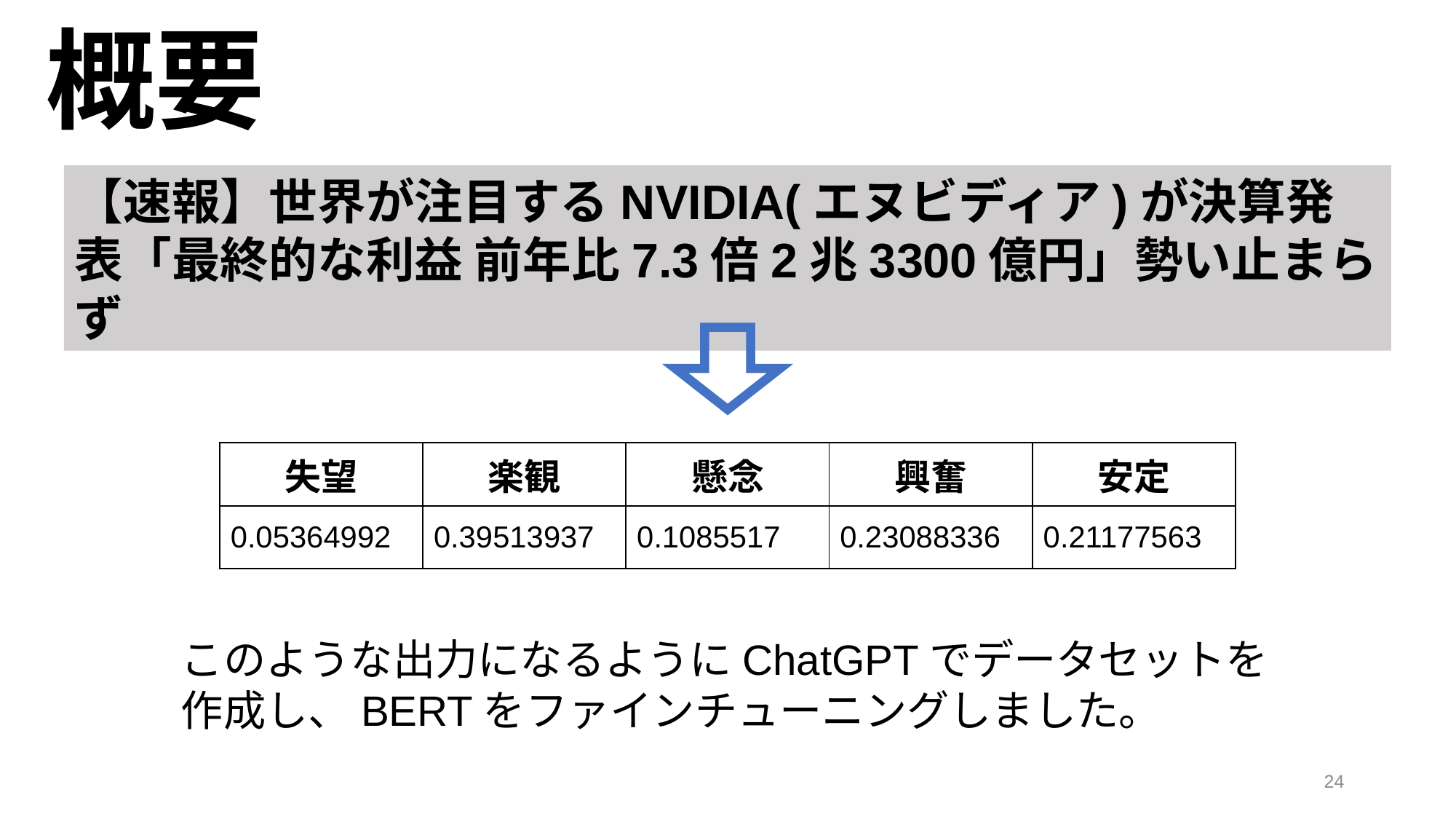

概要
【速報】世界が注目するNVIDIA(エヌビディア)が決算発表「最終的な利益 前年比7.3倍2兆3300億円」勢い止まらず

| 失望 | 楽観 | 懸念 | 興奮 | 安定 |
| --- | --- | --- | --- | --- |
| 0.05364992 | 0.39513937 | 0.1085517 | 0.23088336 | 0.21177563 |
このような出力になるようにChatGPTでデータセットを作成し、BERTをファインチューニングしました。
24